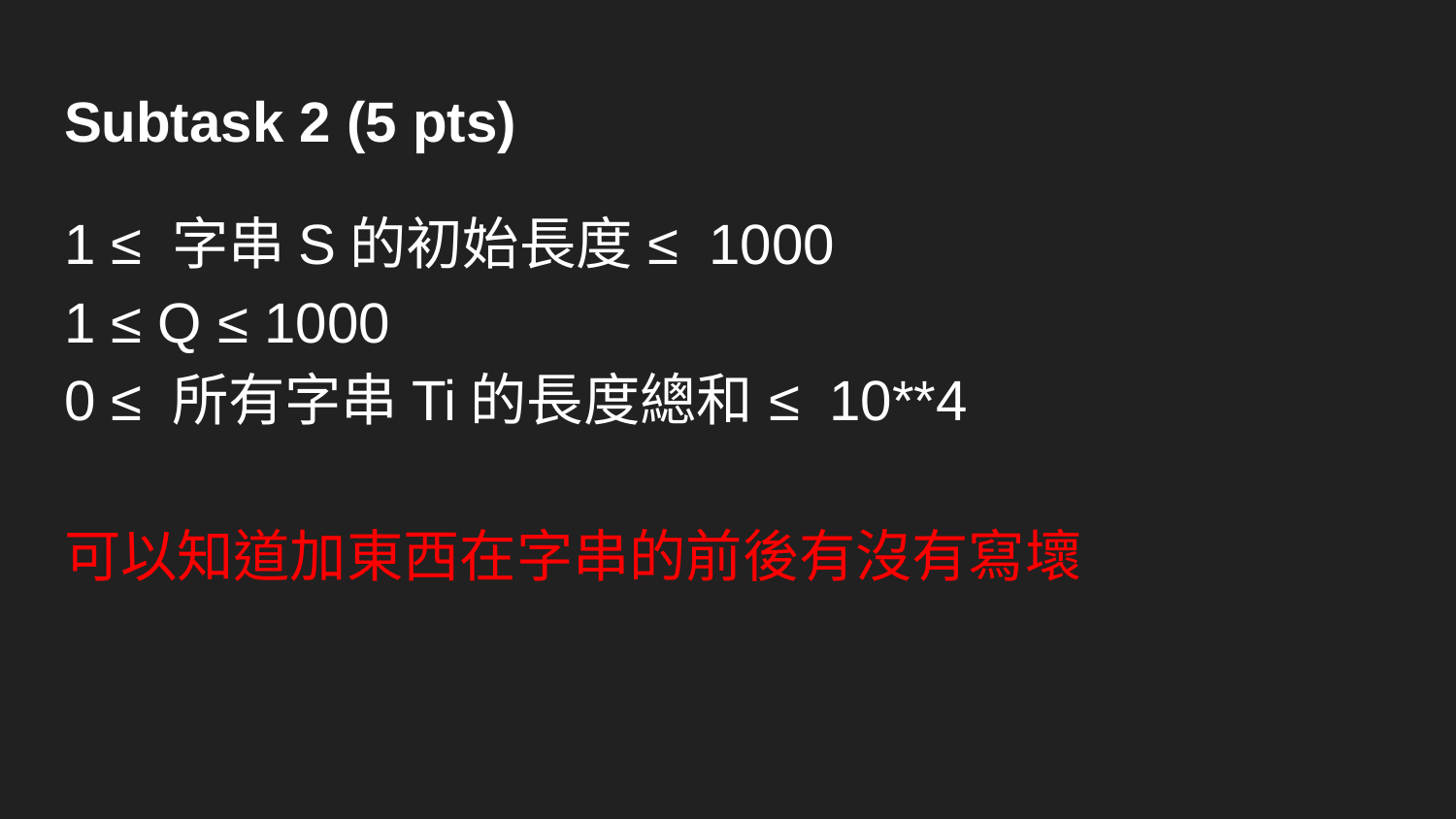

# Subtask 2 (5 pts)
1 ≤ 字串S的初始長度 ≤ 1000
1 ≤ Q ≤ 1000
0 ≤ 所有字串Ti的長度總和 ≤ 10**4

可以知道加東西在字串的前後有沒有寫壞